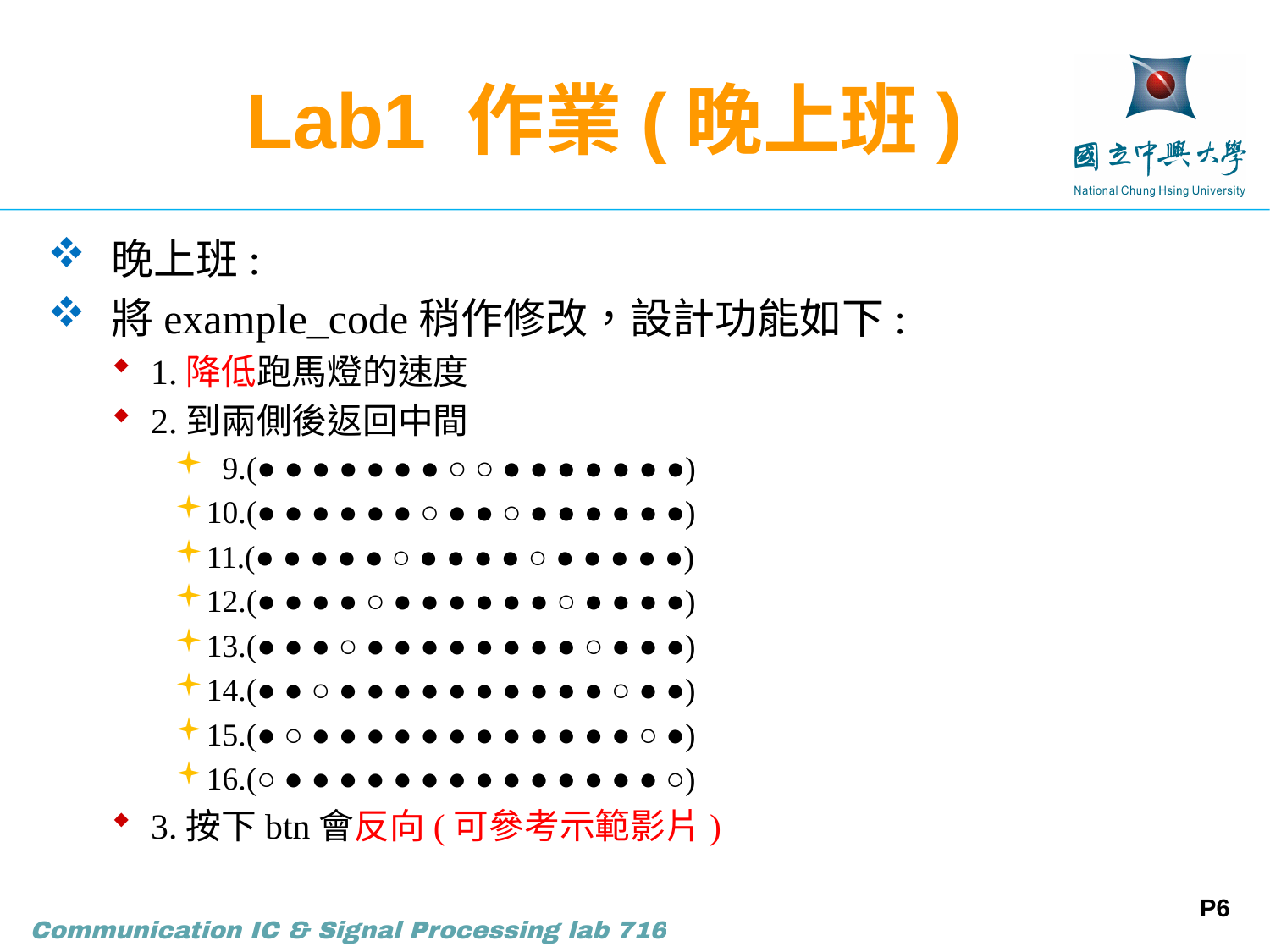

# Lab1 作業(晚上班)
晚上班:
將example_code稍作修改，設計功能如下:
1.降低跑馬燈的速度
2.到兩側後返回中間
  9.(● ● ● ● ● ● ● ○ ○ ● ● ● ● ● ● ●)
10.(● ● ● ● ● ● ○ ● ● ○ ● ● ● ● ● ●)
11.(● ● ● ● ● ○ ● ● ● ● ○ ● ● ● ● ●)
12.(● ● ● ● ○ ● ● ● ● ● ● ○ ● ● ● ●)
13.(● ● ● ○ ● ● ● ● ● ● ● ● ○ ● ● ●)
14.(● ● ○ ● ● ● ● ● ● ● ● ● ● ○ ● ●)
15.(● ○ ● ● ● ● ● ● ● ● ● ● ● ● ○ ●)
16.(○ ● ● ● ● ● ● ● ● ● ● ● ● ● ● ○)
3.按下btn會反向(可參考示範影片)